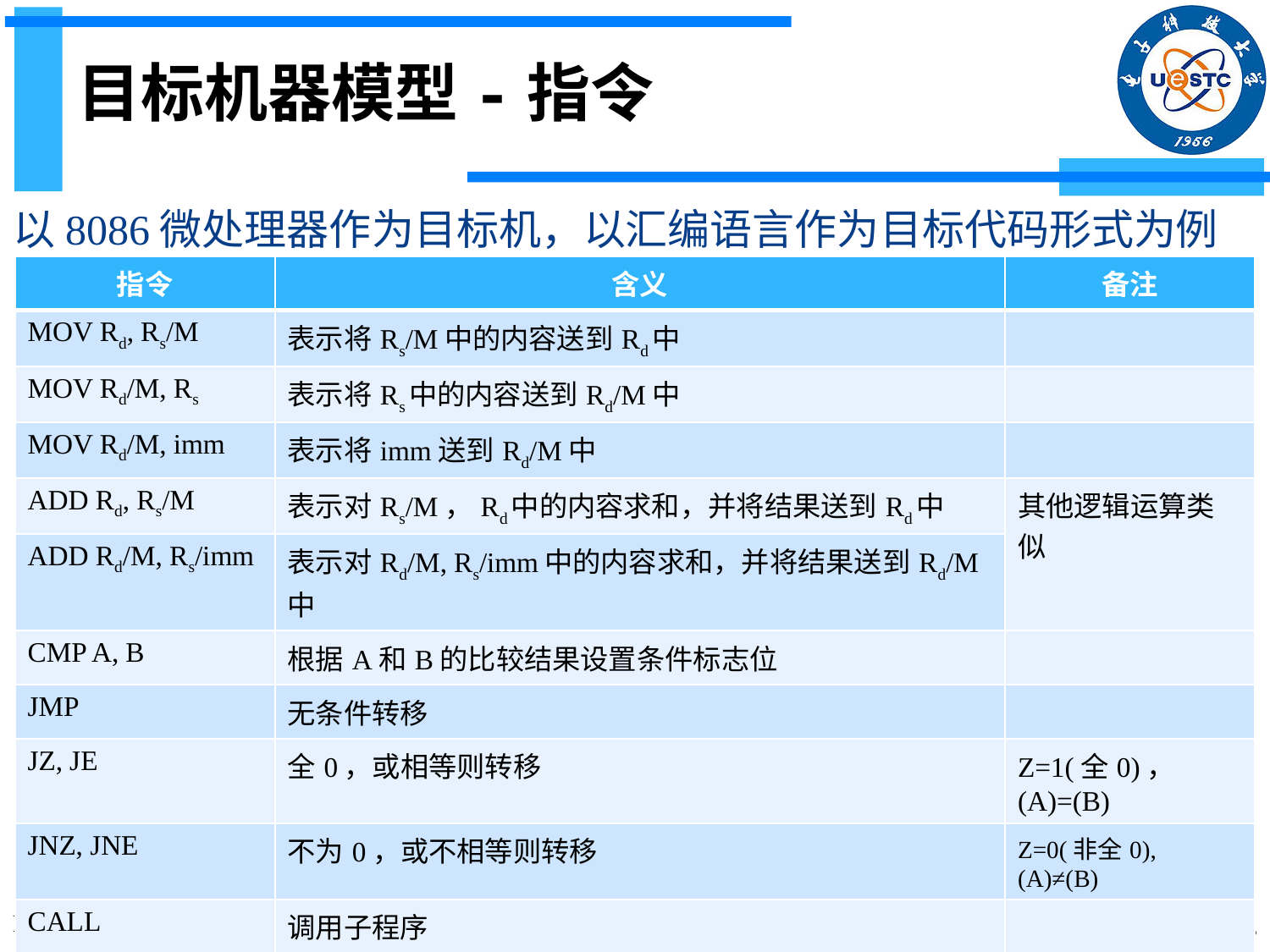

# 目标机器模型-指令
以8086微处理器作为目标机，以汇编语言作为目标代码形式为例
常用目标机指令及其含义
| 指令 | 含义 | 备注 |
| --- | --- | --- |
| MOV Rd, Rs/M | 表示将Rs/M中的内容送到Rd中 |  |
| MOV Rd/M, Rs | 表示将Rs中的内容送到Rd/M中 |  |
| MOV Rd/M, imm | 表示将imm送到Rd/M中 |  |
| ADD Rd, Rs/M | 表示对Rs/M，Rd中的内容求和，并将结果送到Rd中 | 其他逻辑运算类似 |
| ADD Rd/M, Rs/imm | 表示对Rd/M, Rs/imm中的内容求和，并将结果送到Rd/M中 |  |
| CMP A, B | 根据A和B的比较结果设置条件标志位 |  |
| JMP | 无条件转移 |  |
| JZ, JE | 全0，或相等则转移 | Z=1(全0)，(A)=(B) |
| JNZ, JNE | 不为0，或不相等则转移 | Z=0(非全0), (A)≠(B) |
| CALL | 调用子程序 |  |
| RET | 子程序的返回指令 |  |
Fuhu Deng
51
School of Information & Software Engineering